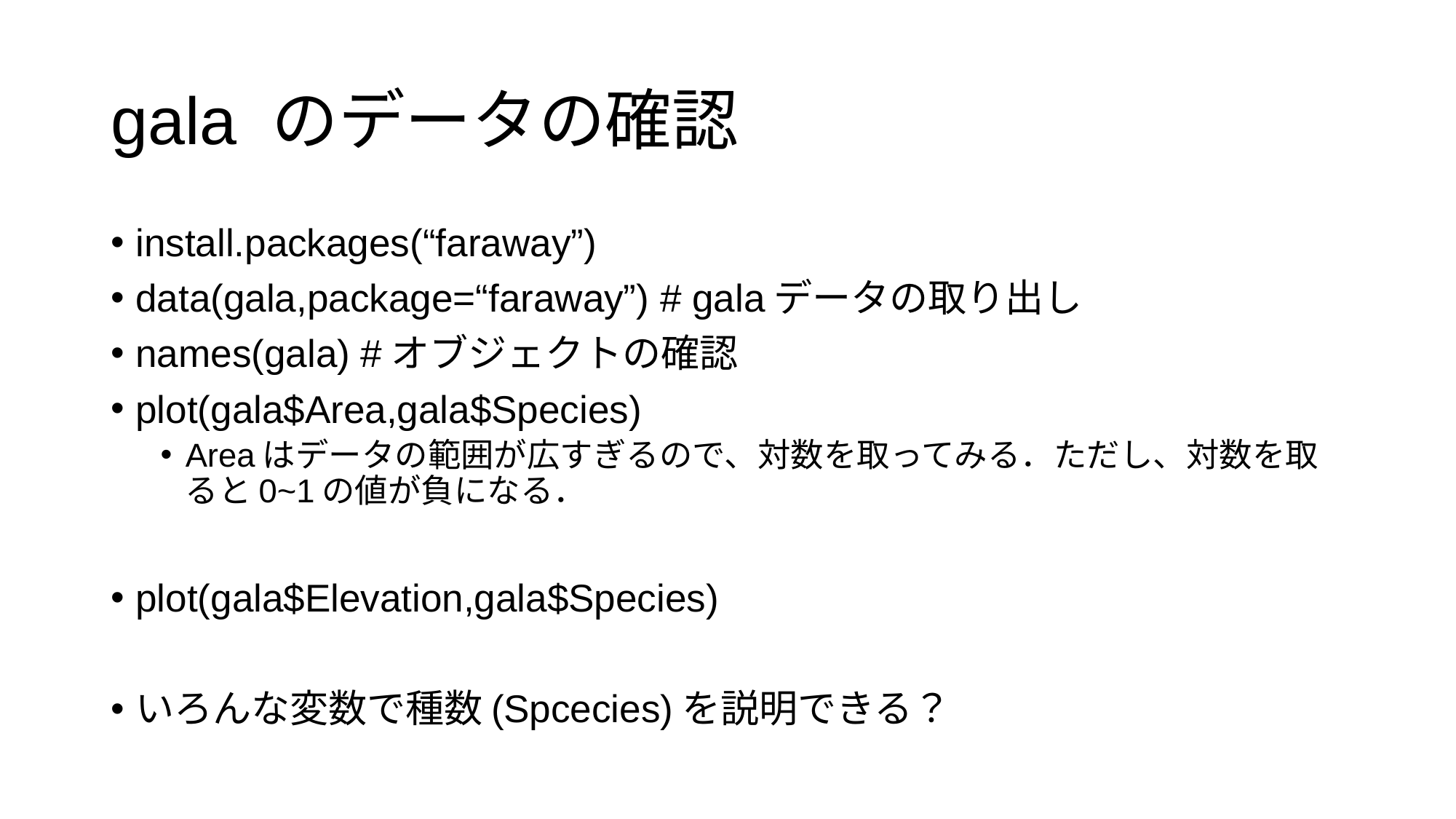

# gala のデータの確認
install.packages(“faraway”)
data(gala,package=“faraway”) # galaデータの取り出し
names(gala) #オブジェクトの確認
plot(gala$Area,gala$Species)
Areaはデータの範囲が広すぎるので、対数を取ってみる．ただし、対数を取ると0~1の値が負になる．

plot(gala$Elevation,gala$Species)

いろんな変数で種数(Spcecies)を説明できる？